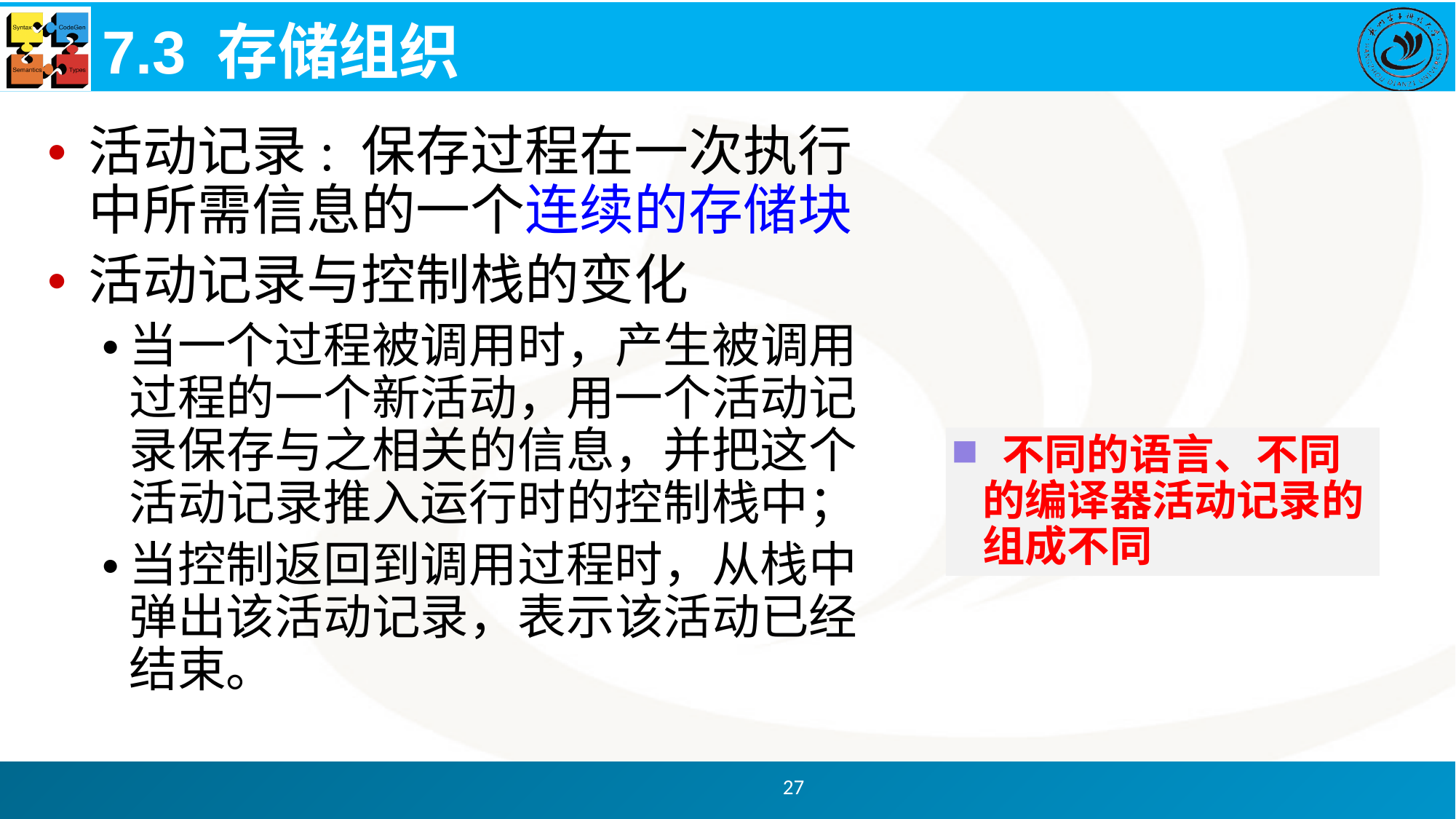

# 7.3 存储组织
活动记录: 保存过程在一次执行中所需信息的一个连续的存储块
活动记录与控制栈的变化
当一个过程被调用时，产生被调用过程的一个新活动，用一个活动记录保存与之相关的信息，并把这个活动记录推入运行时的控制栈中；
当控制返回到调用过程时，从栈中弹出该活动记录，表示该活动已经结束。
 不同的语言、不同的编译器活动记录的组成不同
27